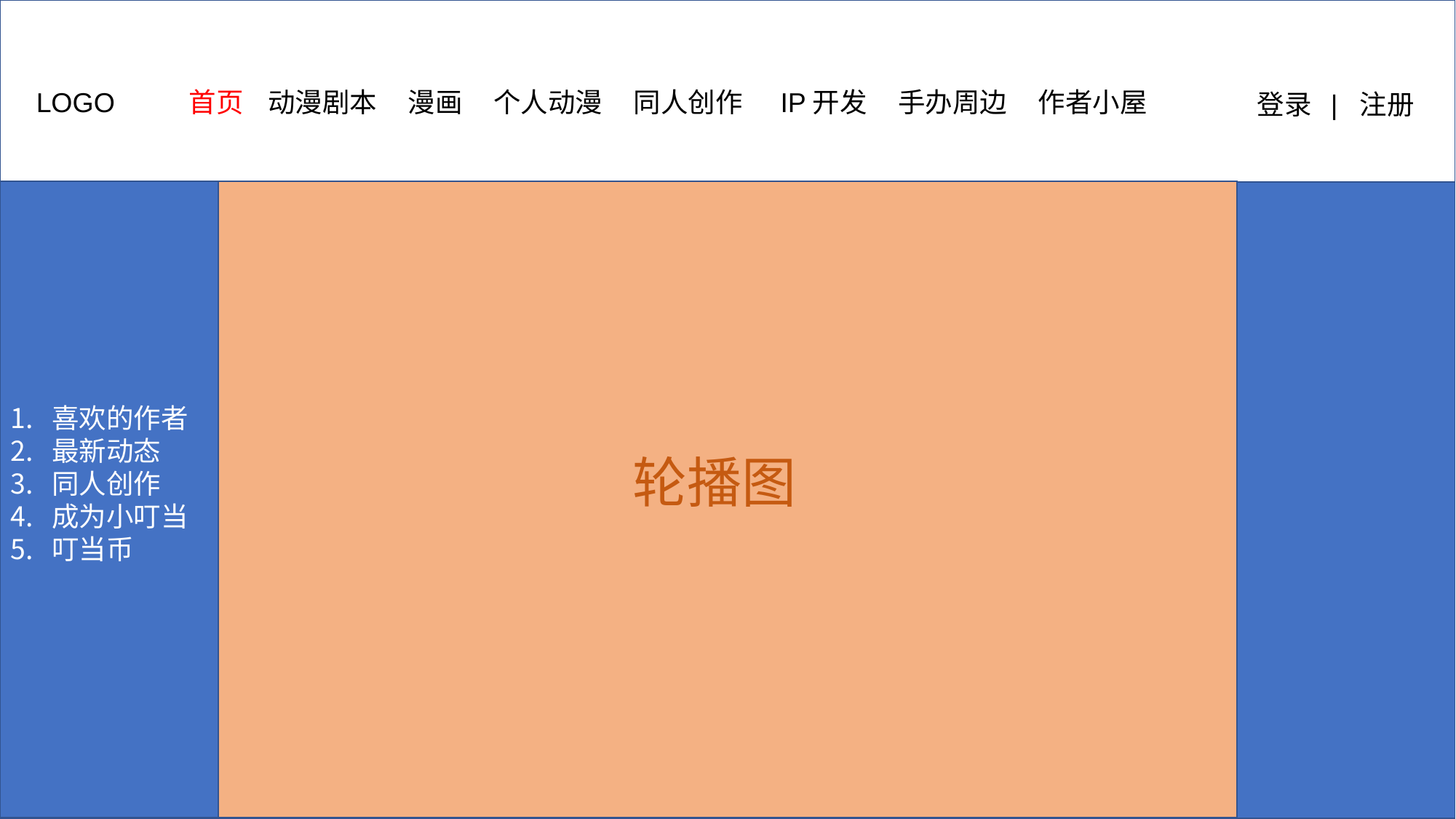

LOGO
     首页    动漫剧本     漫画     个人动漫     同人创作     IP开发     手办周边     作者小屋
登录  |  注册
喜欢的作者
最新动态
同人创作
成为小叮当
叮当币

轮播图